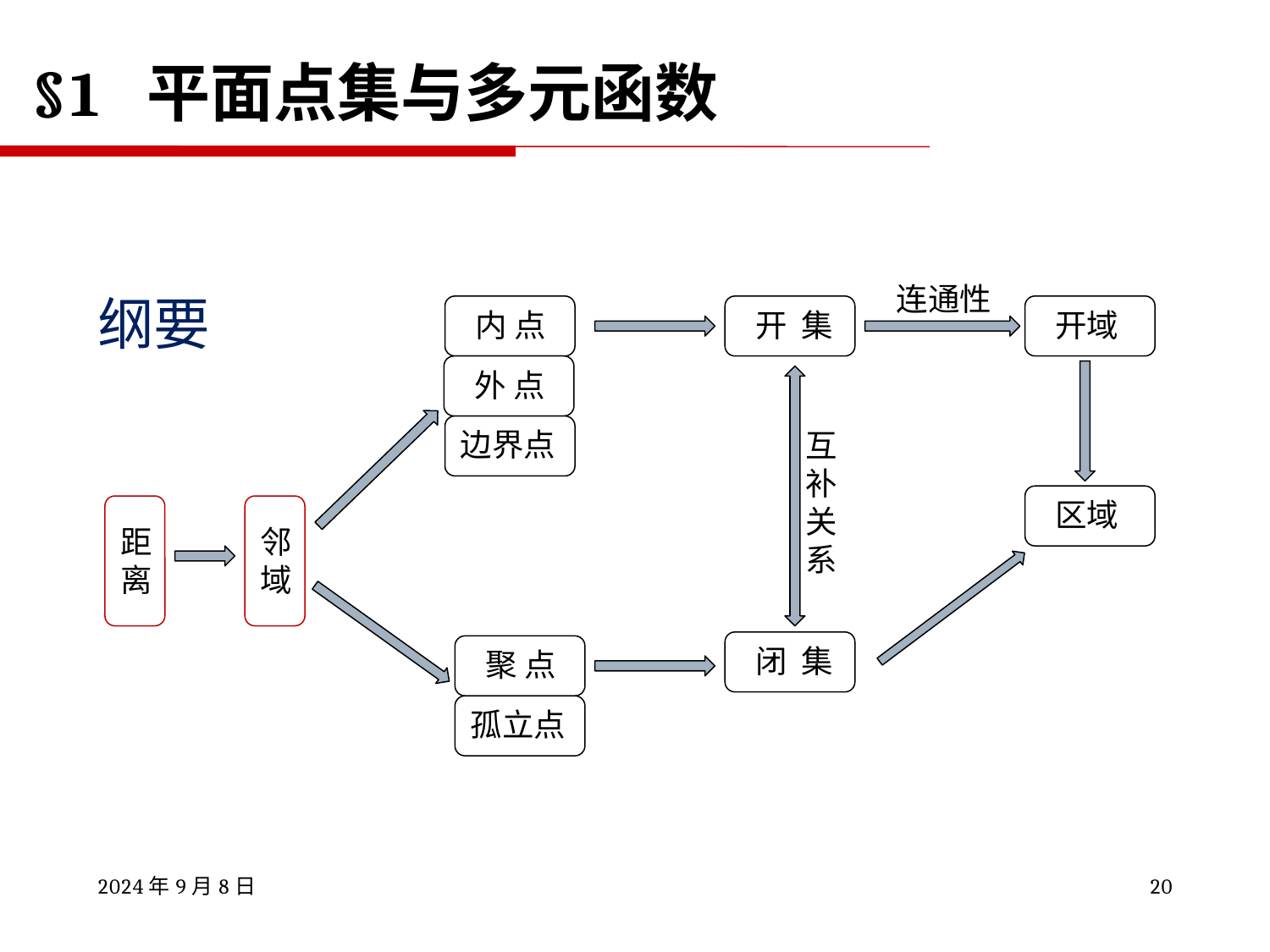

§1  平面点集与多元函数
纲要
连通性
 开域
 内 点
 开  集

 外 点

边界点
互
补
关
系

 区域

距
离

邻域

 闭  集
 聚 点

孤立点
2024年9月8日
20